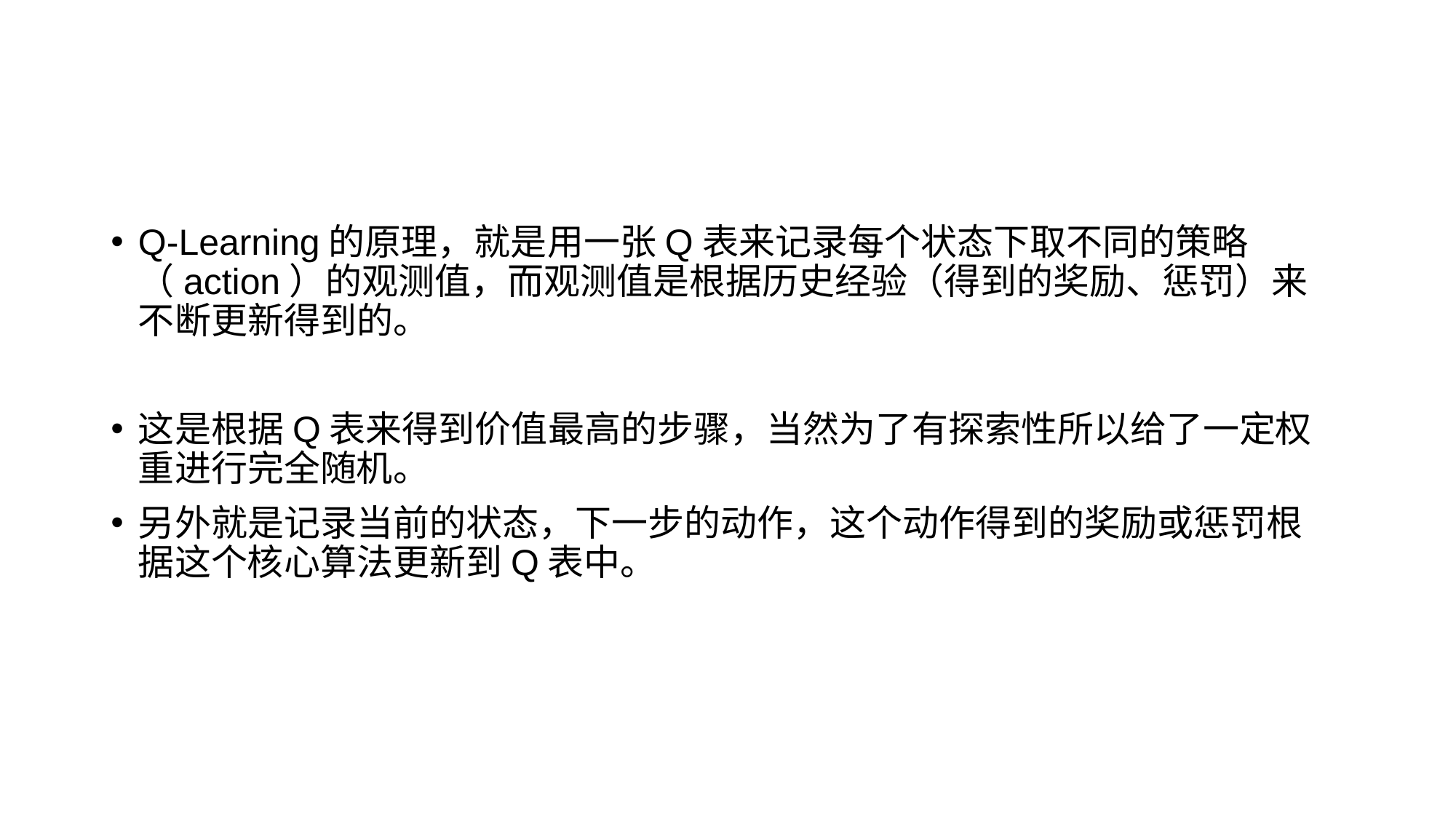

#
Q-Learning的原理，就是用一张Q表来记录每个状态下取不同的策略（action）的观测值，而观测值是根据历史经验（得到的奖励、惩罚）来不断更新得到的。

这是根据Q表来得到价值最高的步骤，当然为了有探索性所以给了一定权重进行完全随机。
另外就是记录当前的状态，下一步的动作，这个动作得到的奖励或惩罚根据这个核心算法更新到Q表中。